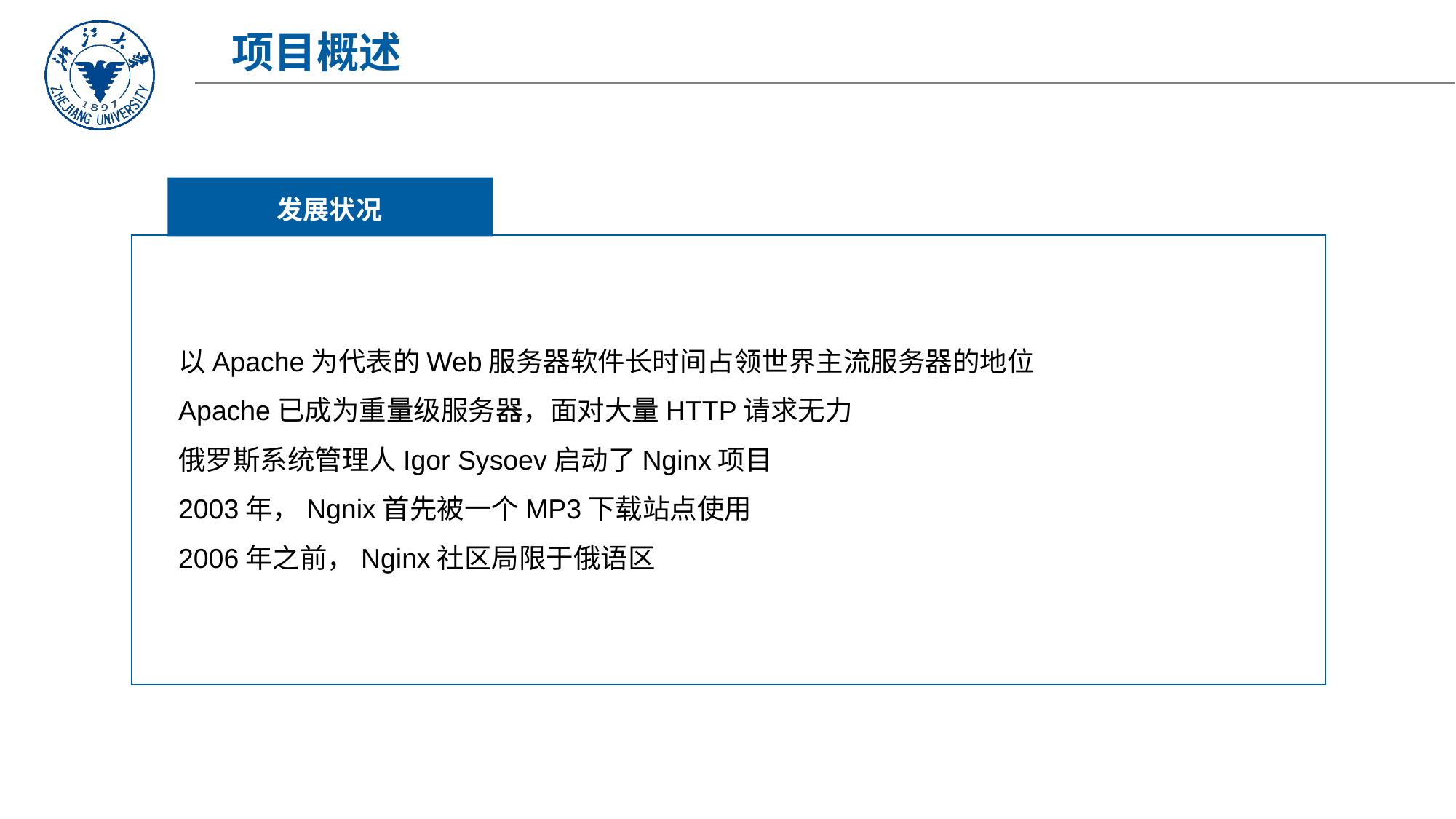

项目概述

发展状况
以Apache为代表的Web服务器软件长时间占领世界主流服务器的地位
Apache已成为重量级服务器，面对大量HTTP请求无力
俄罗斯系统管理人Igor Sysoev启动了Nginx项目
2003年，Ngnix首先被一个MP3下载站点使用
2006年之前，Nginx社区局限于俄语区